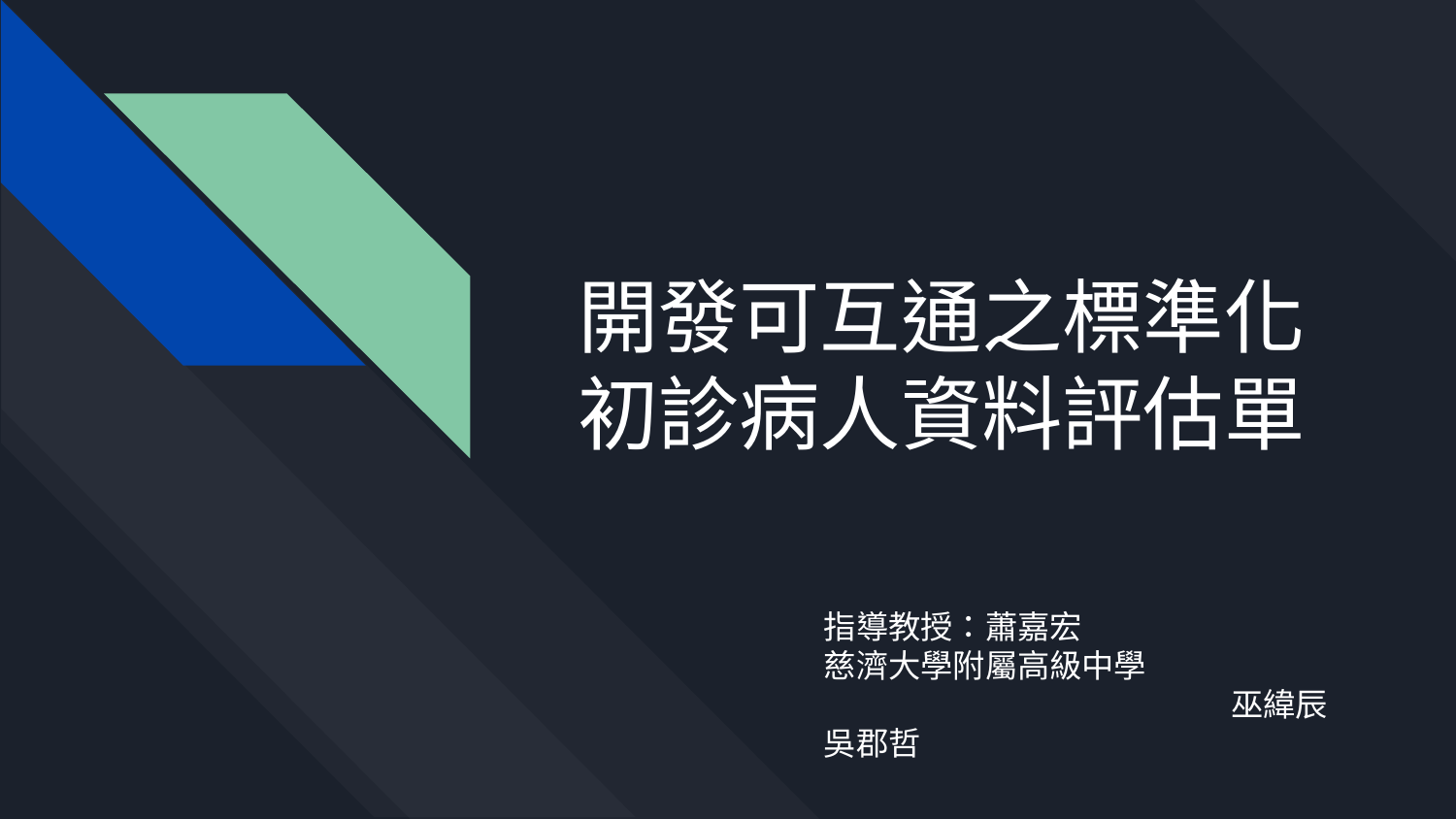

# 開發可互通之標準化初診病人資料評估單

指導教授：蕭嘉宏
慈濟大學附屬高級中學
                                                           巫緯辰  吳郡哲